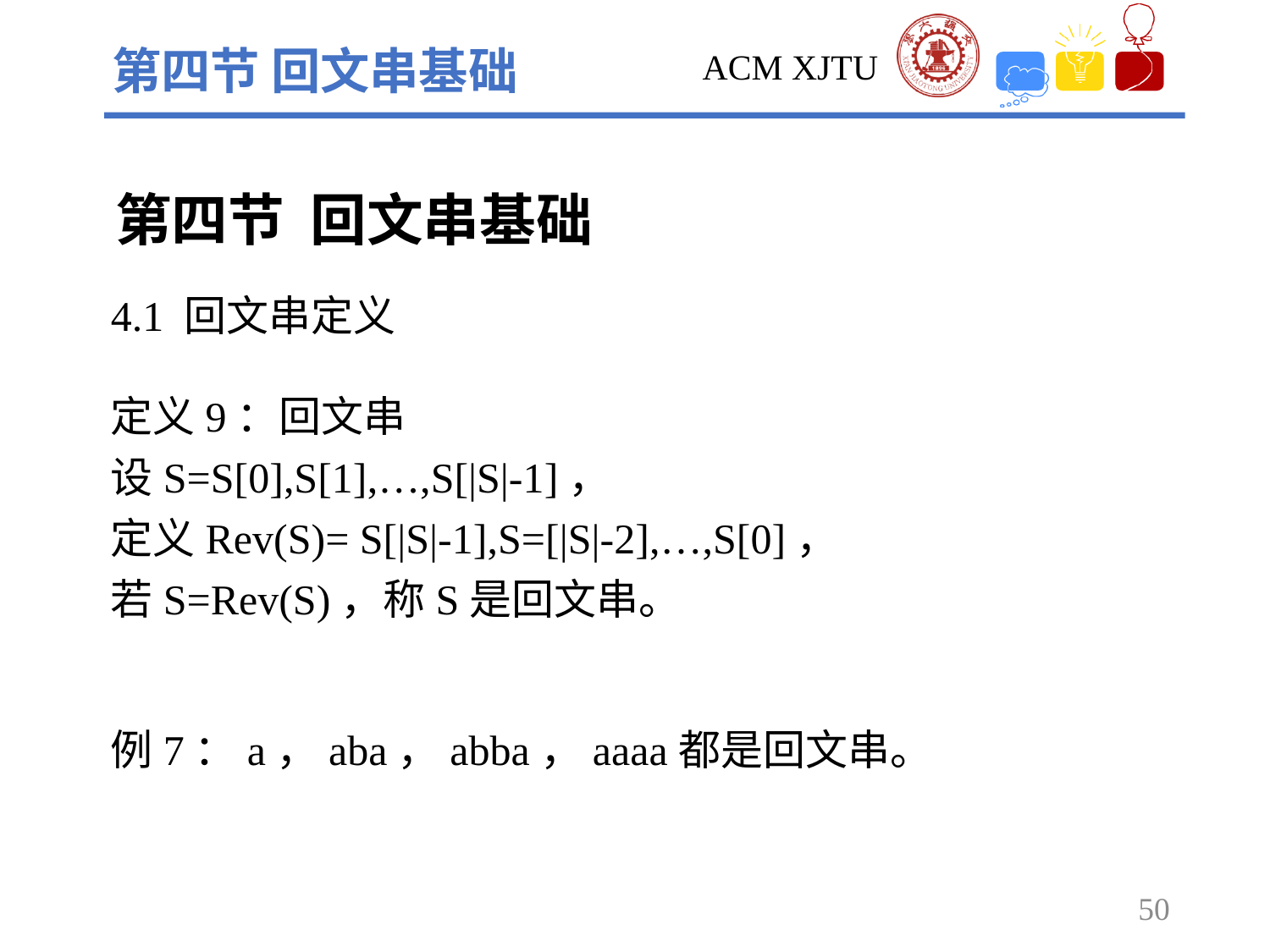

第四节 回文串基础
第四节  回文串基础
4.1 回文串定义
定义9：回文串
设S=S[0],S[1],…,S[|S|-1]，
定义Rev(S)= S[|S|-1],S=[|S|-2],…,S[0]，
若S=Rev(S)，称S是回文串。
例7：a，aba，abba，aaaa都是回文串。
50